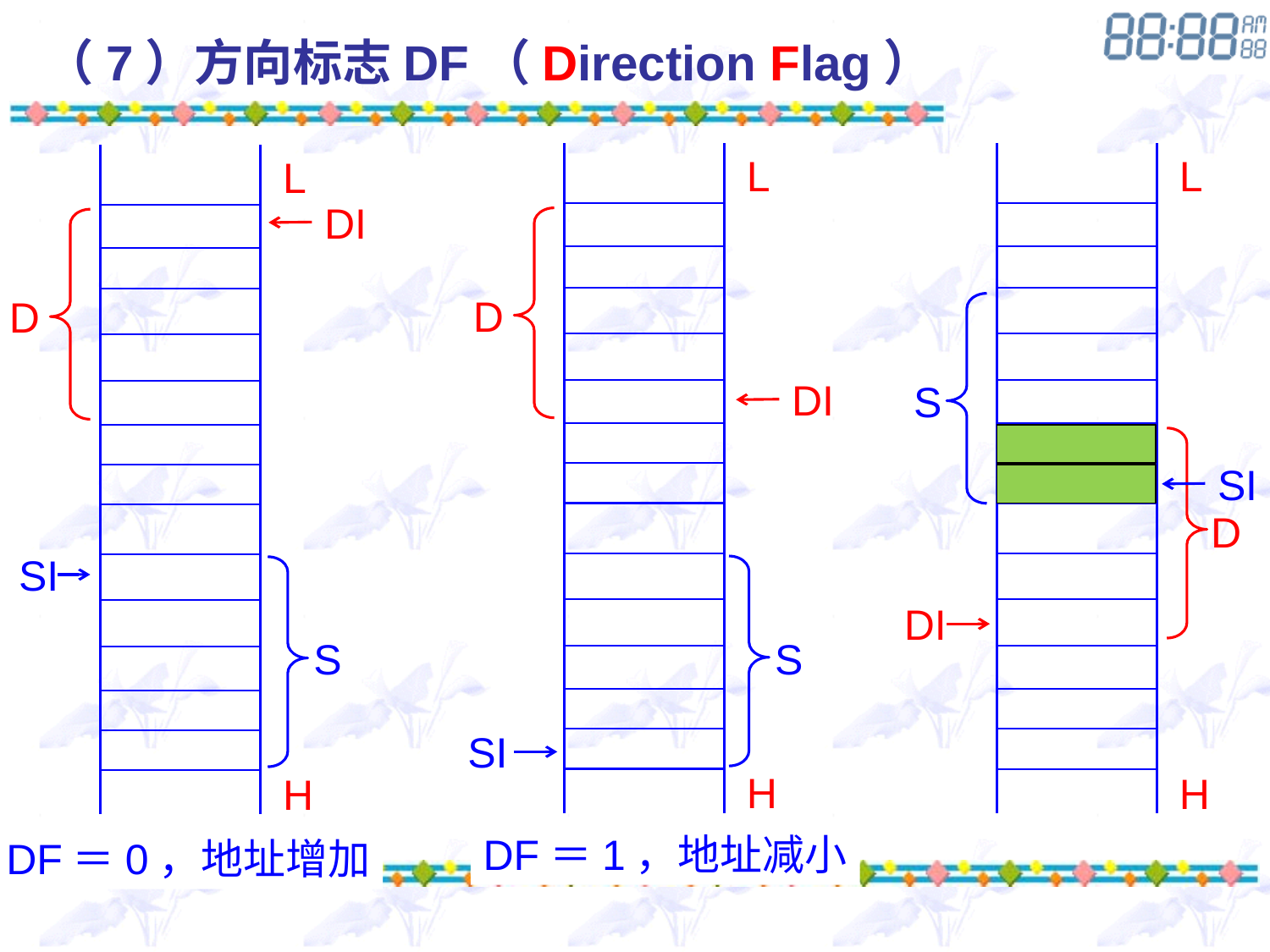

# （7）方向标志DF（Direction Flag）
L

D

S
H
DI
SI
L

S

D
H
SI
DI
L

D

S
H
DI
SI

DF＝1，地址减小
DF＝0，地址增加